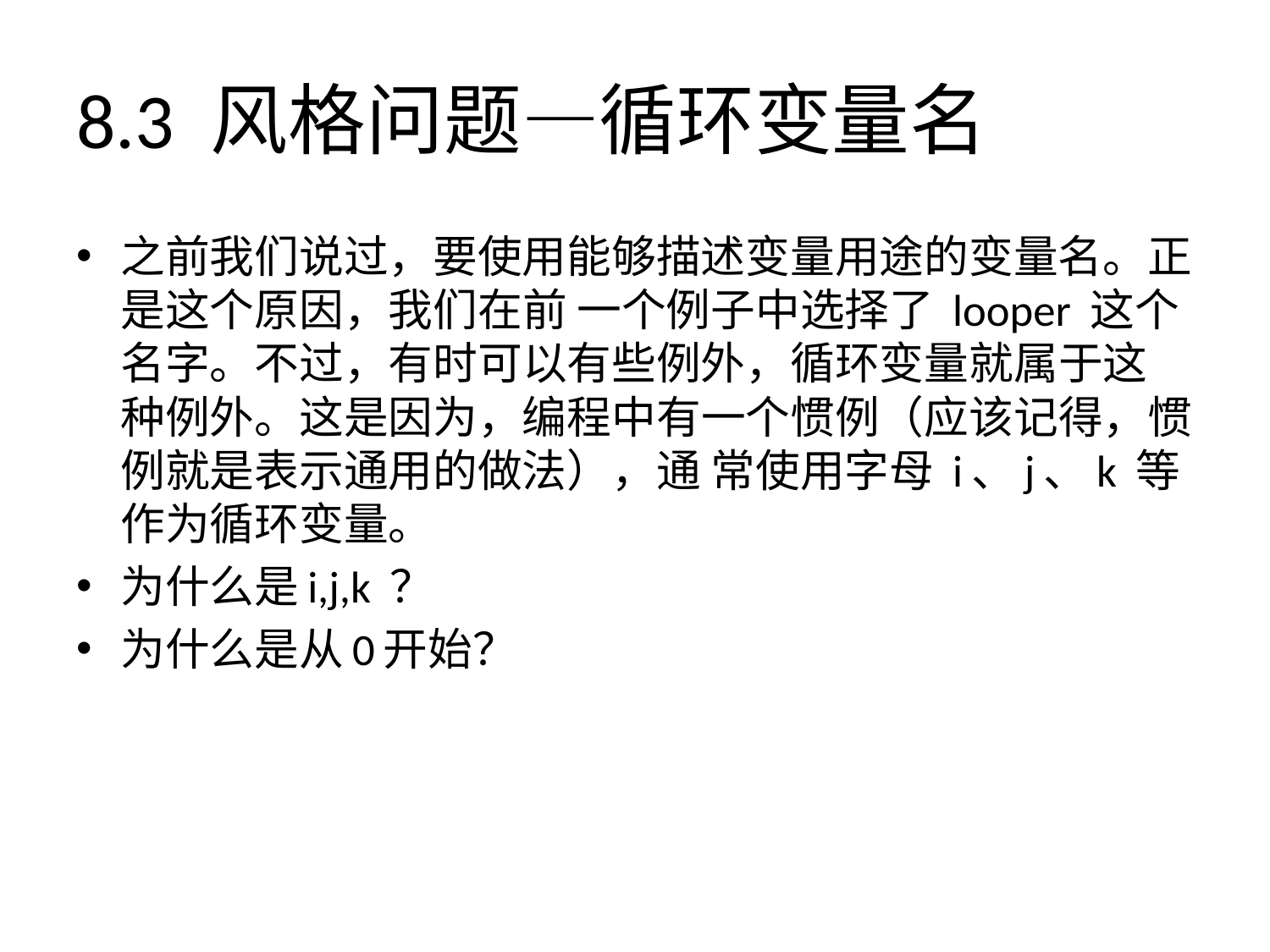

# 8.3 风格问题—循环变量名
之前我们说过，要使用能够描述变量用途的变量名。正是这个原因，我们在前 一个例子中选择了 looper 这个名字。不过，有时可以有些例外，循环变量就属于这 种例外。这是因为，编程中有一个惯例（应该记得，惯例就是表示通用的做法），通 常使用字母 i、j、k 等作为循环变量。
为什么是i,j,k ？
为什么是从0开始？